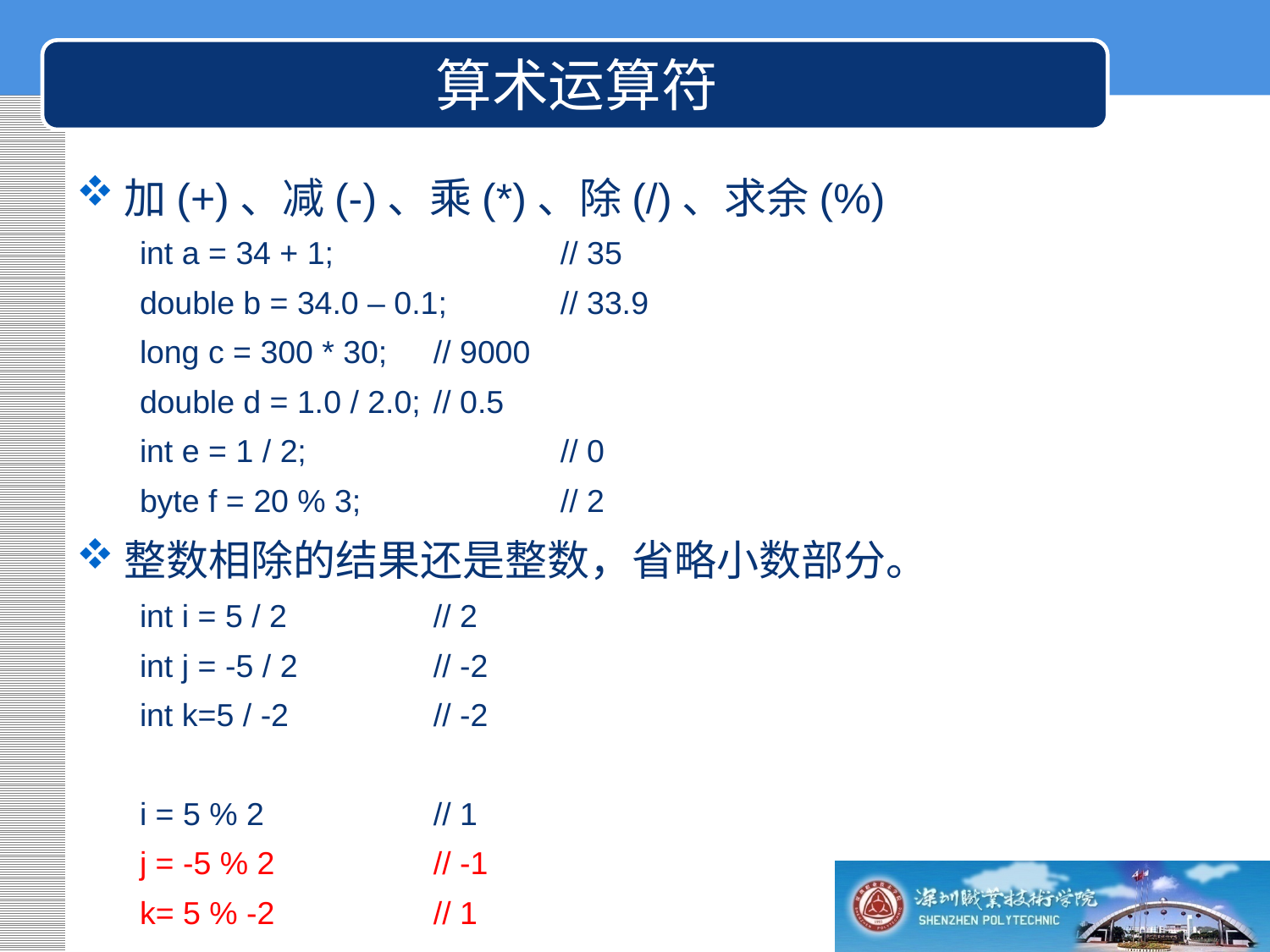

算术运算符
加(+)、减(-)、乘(*)、除(/)、求余(%)
int a = 34 + 1;		// 35
double b = 34.0 – 0.1;	// 33.9
long c = 300 * 30;	// 9000
double d = 1.0 / 2.0;	// 0.5
int e = 1 / 2;		// 0
byte f = 20 % 3;		// 2
整数相除的结果还是整数，省略小数部分。
int i = 5 / 2		// 2
int j = -5 / 2 	// -2
int k=5 / -2		// -2

i = 5 % 2		// 1
j = -5 % 2 		// -1
k= 5 % -2		// 1